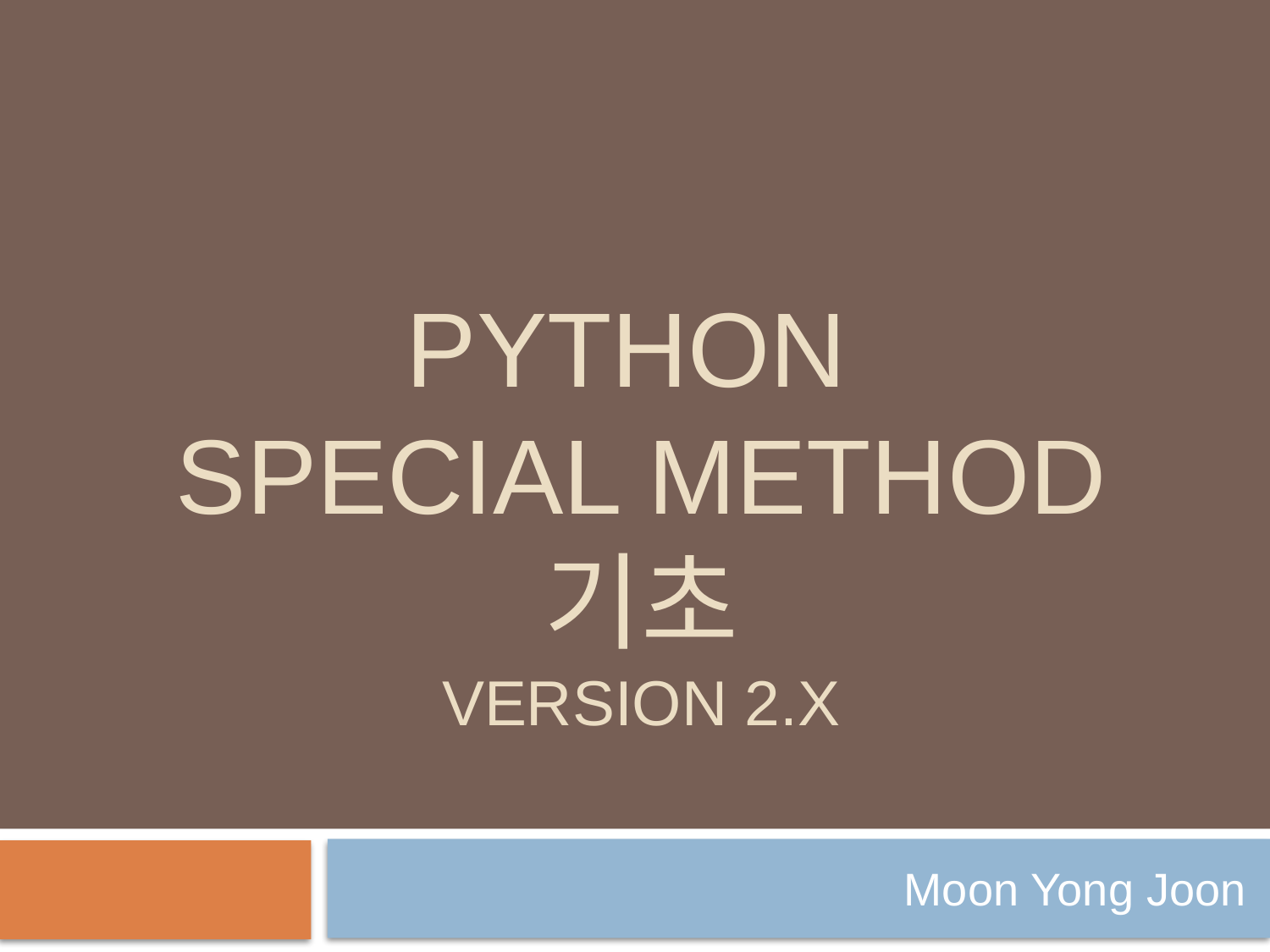

# Python special Method 기초 version 2.x
Moon Yong Joon